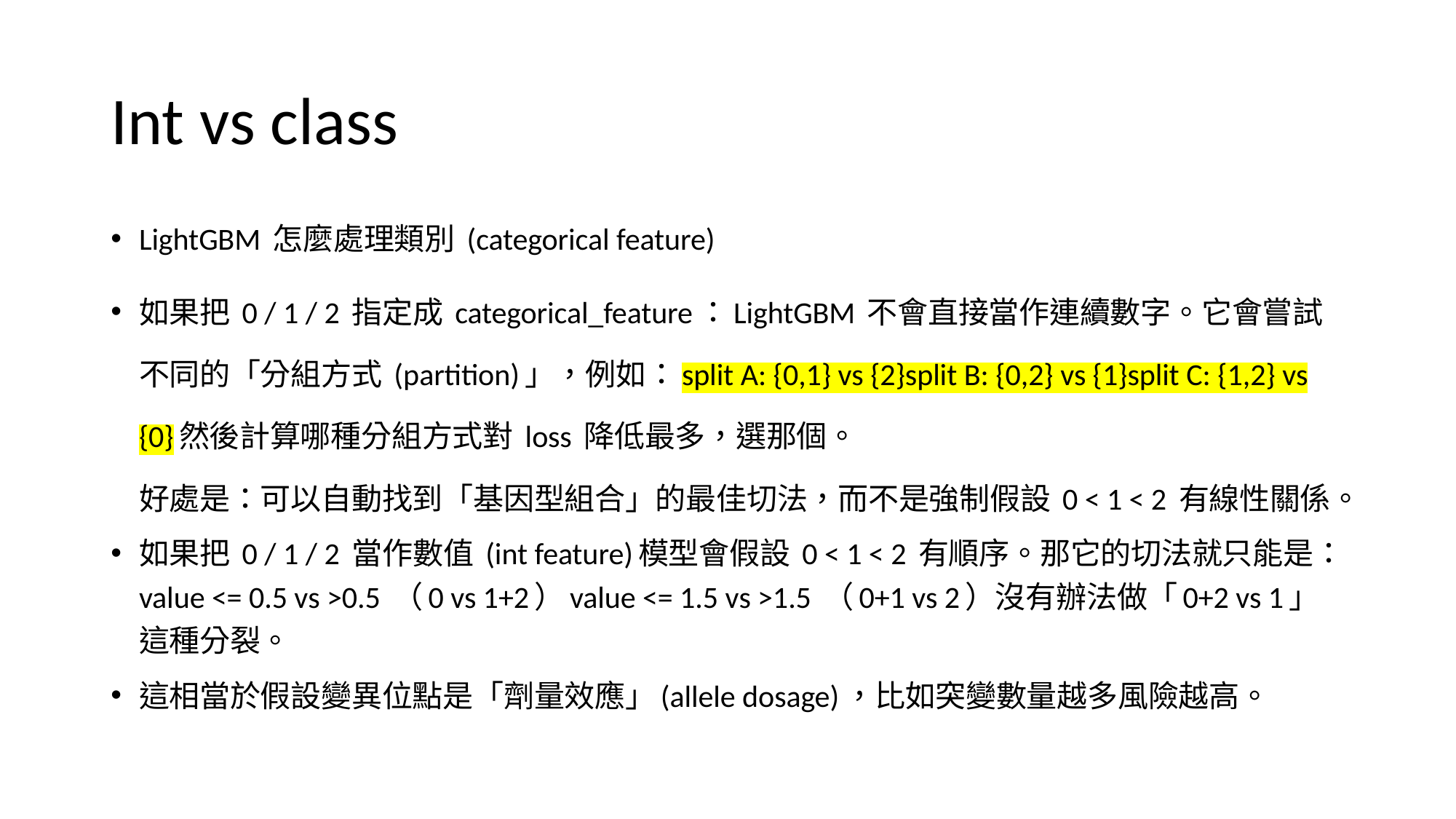

# Int vs class
LightGBM 怎麼處理類別 (categorical feature)
如果把 0 / 1 / 2 指定成 categorical_feature：LightGBM 不會直接當作連續數字。它會嘗試不同的「分組方式 (partition)」，例如：split A: {0,1} vs {2}split B: {0,2} vs {1}split C: {1,2} vs {0}然後計算哪種分組方式對 loss 降低最多，選那個。
好處是：可以自動找到「基因型組合」的最佳切法，而不是強制假設 0 < 1 < 2 有線性關係。
如果把 0 / 1 / 2 當作數值 (int feature)模型會假設 0 < 1 < 2 有順序。那它的切法就只能是：value <= 0.5 vs >0.5 （0 vs 1+2）value <= 1.5 vs >1.5 （0+1 vs 2）沒有辦法做「0+2 vs 1」這種分裂。
這相當於假設變異位點是「劑量效應」(allele dosage)，比如突變數量越多風險越高。